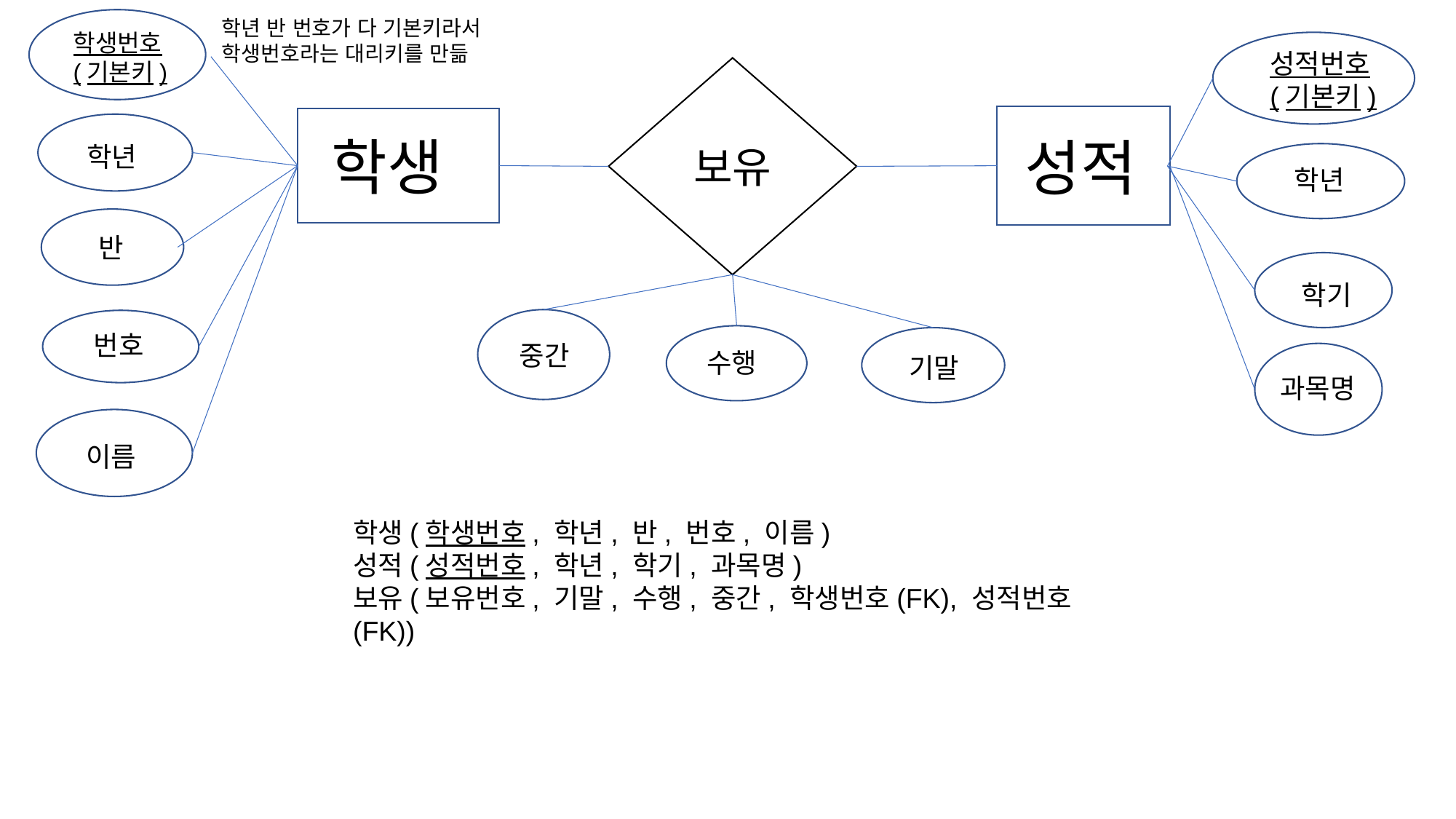

학년 반 번호가 다 기본키라서 학생번호라는 대리키를 만듦

학생번호
(기본키)

성적번호(기본키)

학년
학생
성적
보유

학년

반

학기

중간

번호

수행

기말

과목명

이름
학생(학생번호, 학년, 반, 번호, 이름)
성적(성적번호, 학년, 학기, 과목명)
보유(보유번호, 기말, 수행, 중간, 학생번호(FK), 성적번호(FK))